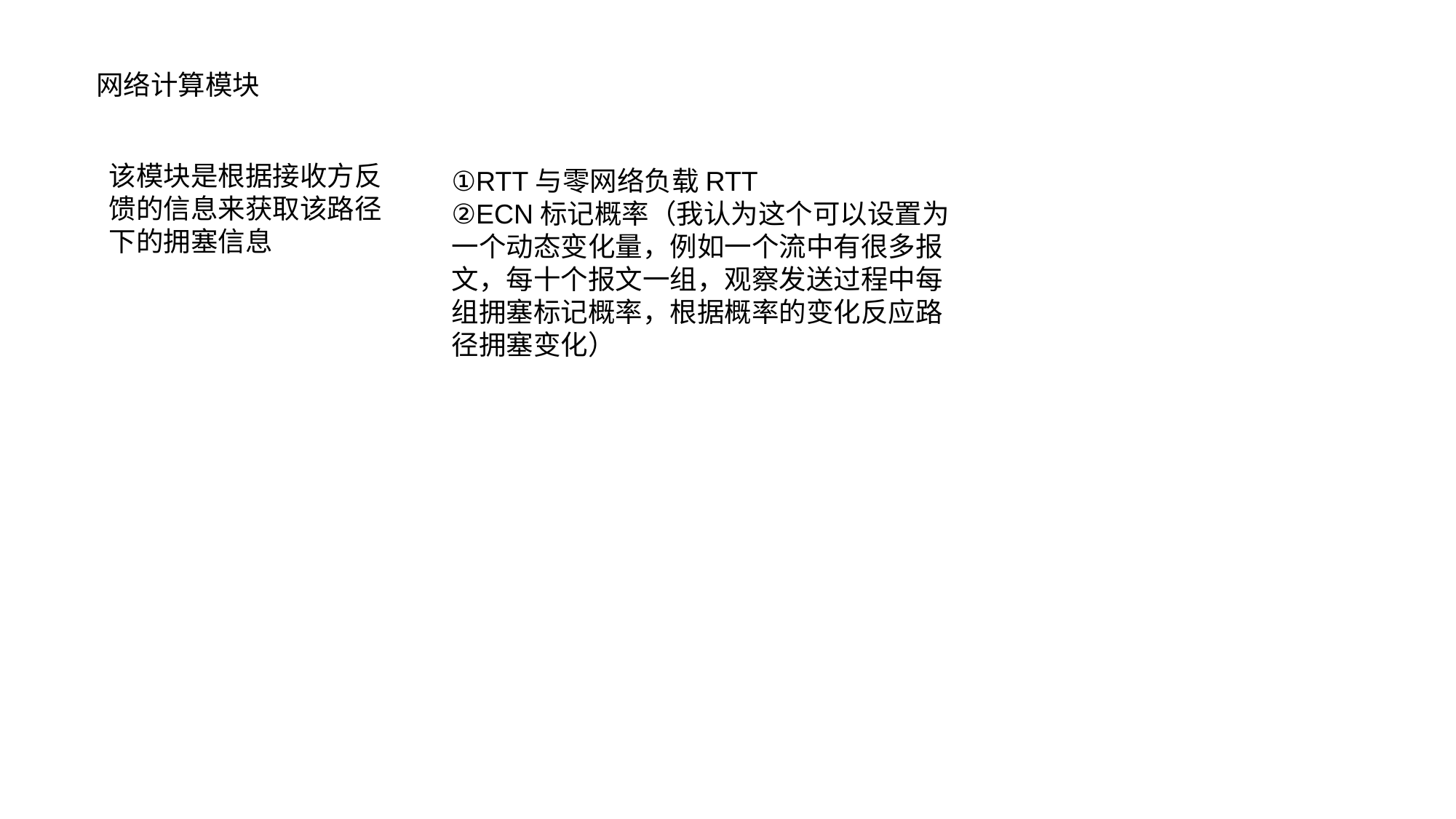

网络计算模块
该模块是根据接收方反馈的信息来获取该路径下的拥塞信息
①RTT与零网络负载RTT
②ECN标记概率（我认为这个可以设置为一个动态变化量，例如一个流中有很多报文，每十个报文一组，观察发送过程中每组拥塞标记概率，根据概率的变化反应路径拥塞变化）